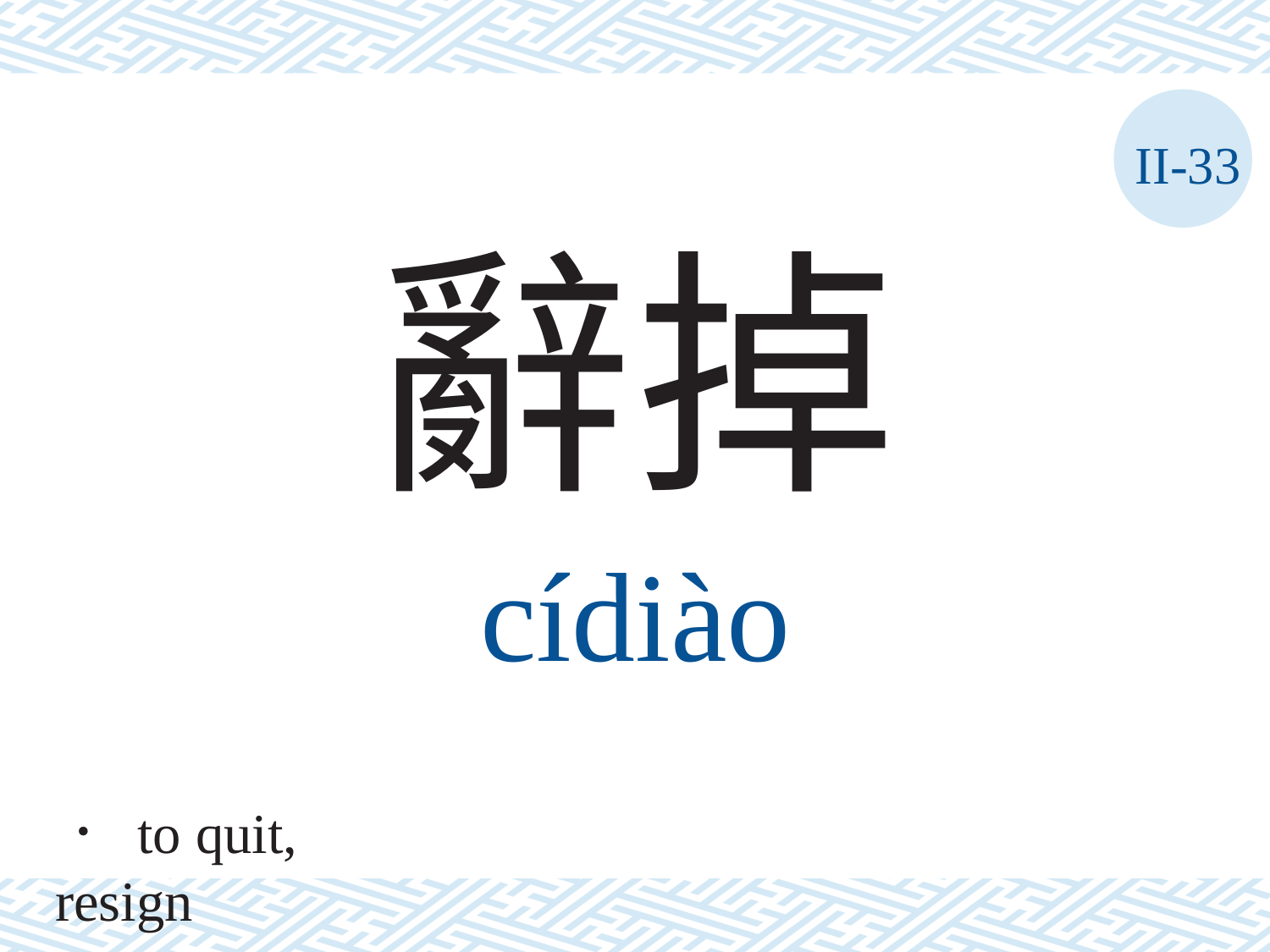

II-33
辭掉
cídiào
． to quit, resign